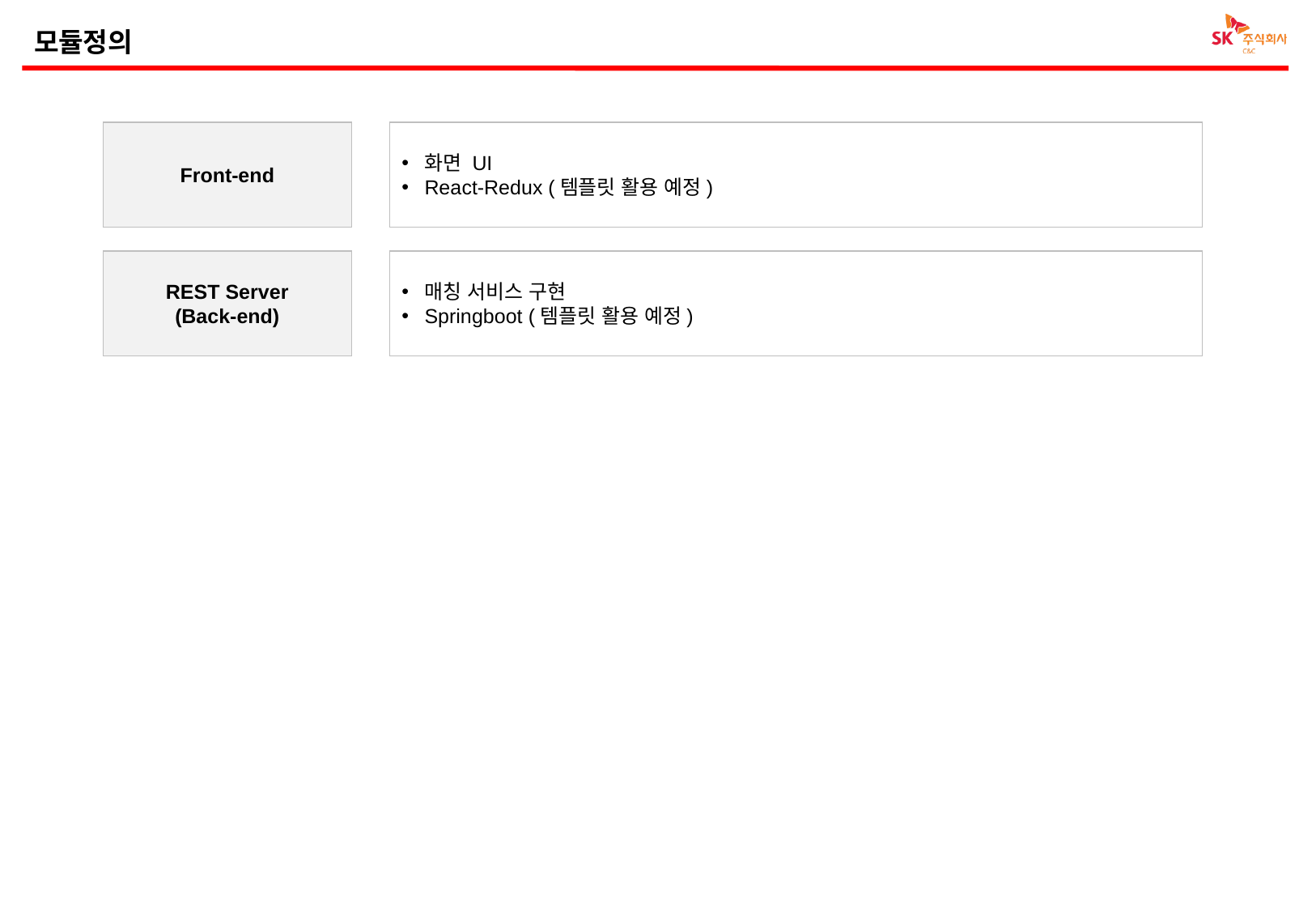

모듈정의
Front-end
화면 UI
React-Redux (템플릿 활용 예정)
REST Server
(Back-end)
매칭 서비스 구현
Springboot (템플릿 활용 예정)